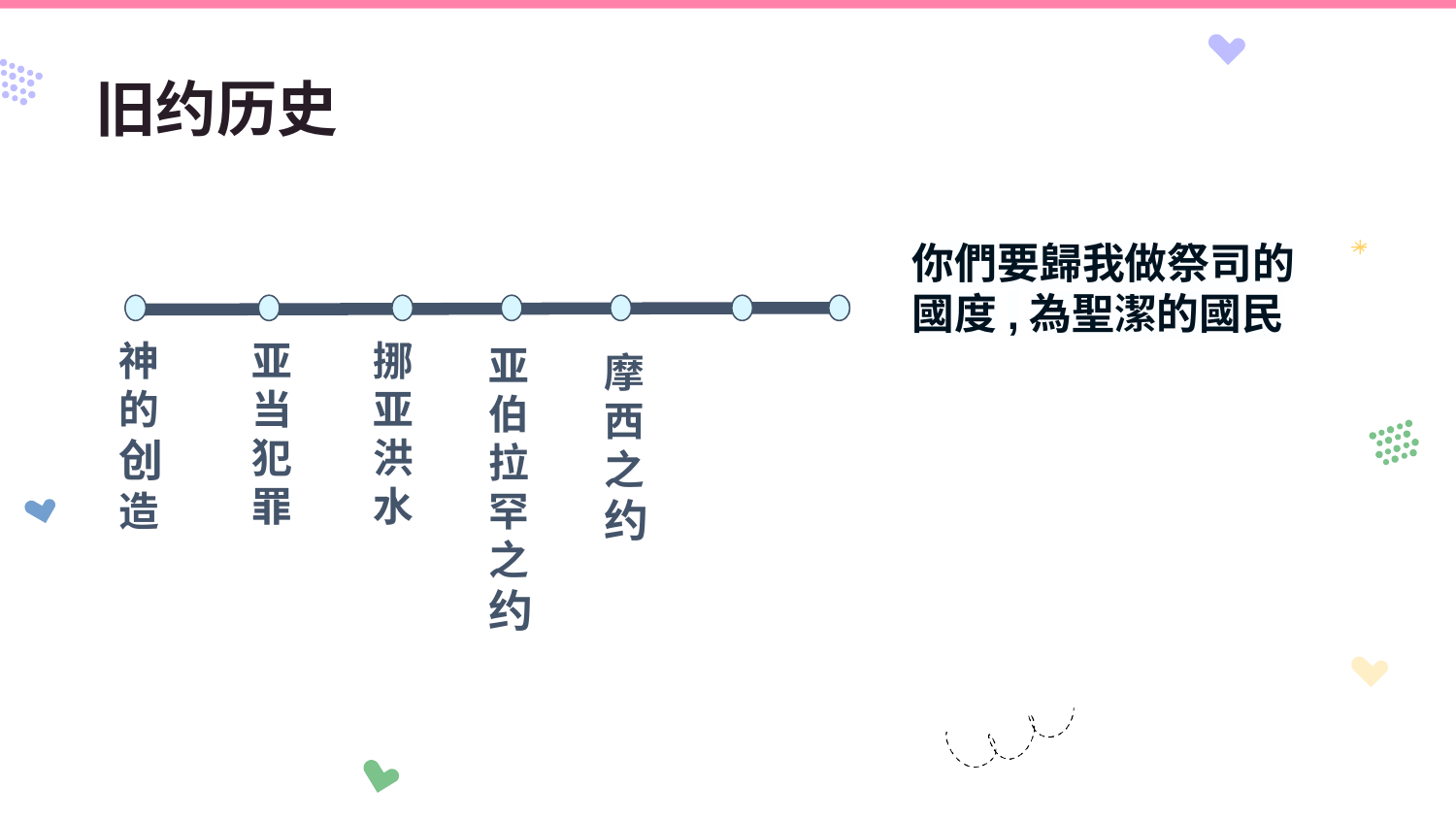

# 旧约历史
你們要歸我做祭司的國度,為聖潔的國民

神的创造
亚当犯罪
挪亚洪水
亚伯拉罕之约
摩西之约